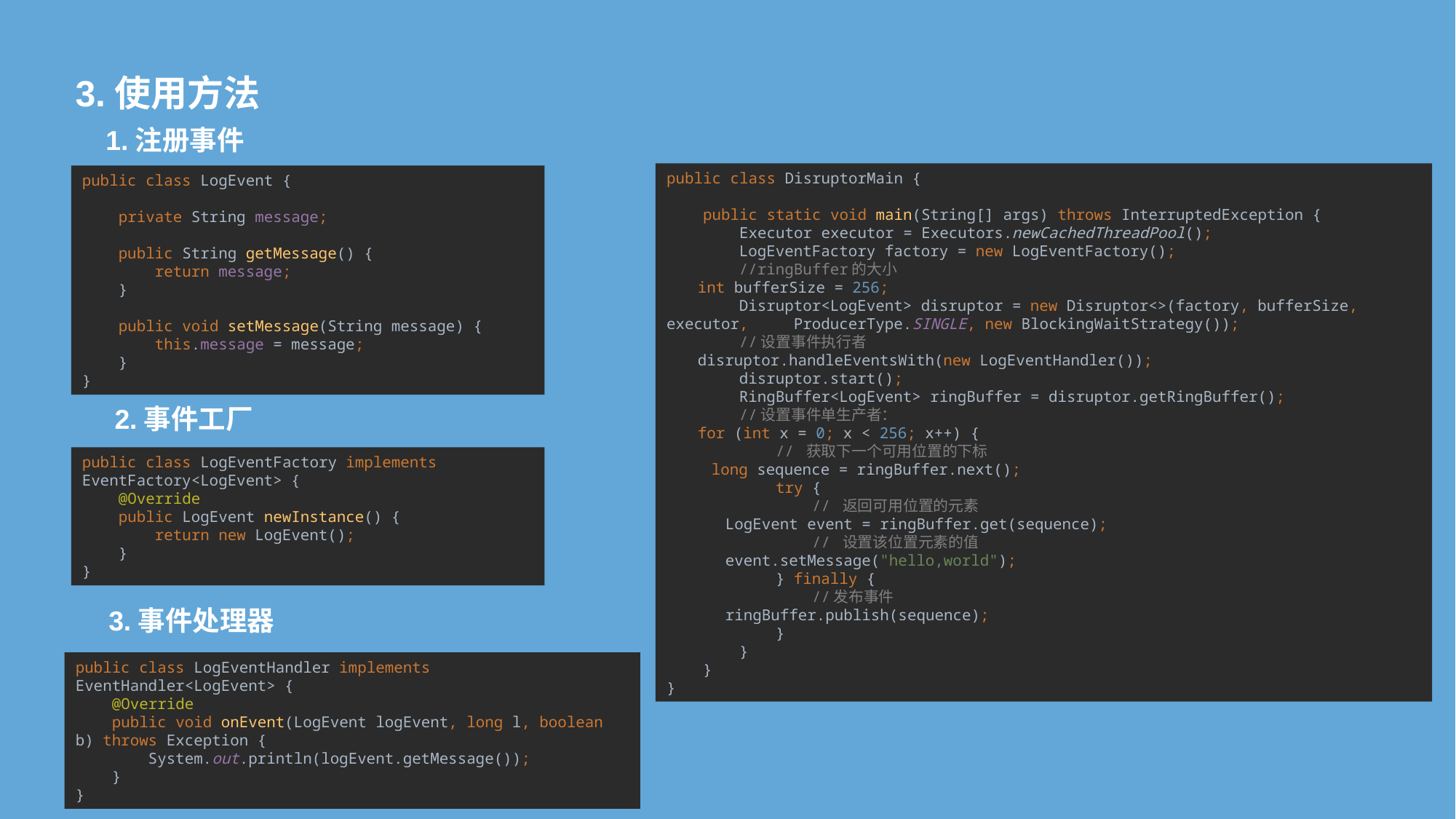

3.使用方法
   1.注册事件
public class DisruptorMain {
    public static void main(String[] args) throws InterruptedException {
        Executor executor = Executors.newCachedThreadPool();
        LogEventFactory factory = new LogEventFactory();
        //ringBuffer的大小
        int bufferSize = 256;
        Disruptor<LogEvent> disruptor = new Disruptor<>(factory, bufferSize, executor,     ProducerType.SINGLE, new BlockingWaitStrategy());
        //设置事件执行者
        disruptor.handleEventsWith(new LogEventHandler());
        disruptor.start();
        RingBuffer<LogEvent> ringBuffer = disruptor.getRingBuffer();
        //设置事件单生产者：
        for (int x = 0; x < 256; x++) {
            // 获取下一个可用位置的下标
            long sequence = ringBuffer.next();
            try {
                // 返回可用位置的元素
                LogEvent event = ringBuffer.get(sequence);
                // 设置该位置元素的值
                event.setMessage("hello,world");
            } finally {
                //发布事件
                ringBuffer.publish(sequence);
            }
        }
    }
}
public class LogEvent {
    private String message;
    public String getMessage() {
        return message;
    }
    public void setMessage(String message) {
        this.message = message;
    }
}
2.事件工厂
public class LogEventFactory implements EventFactory<LogEvent> {
    @Override
    public LogEvent newInstance() {
        return new LogEvent();
    }
}
3.事件处理器
public class LogEventHandler implements EventHandler<LogEvent> {
    @Override
    public void onEvent(LogEvent logEvent, long l, boolean b) throws Exception {
        System.out.println(logEvent.getMessage());
    }
}